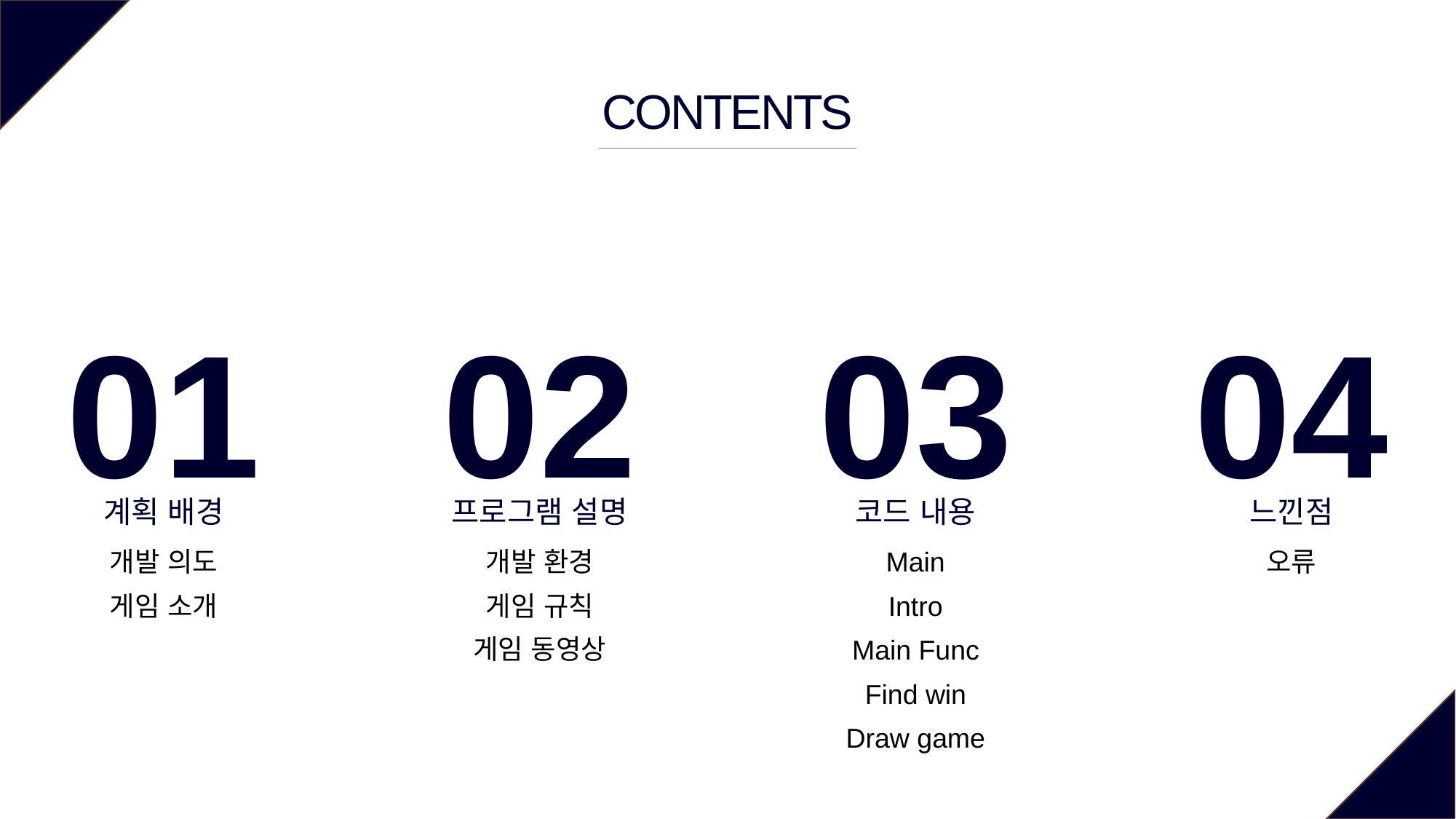

CONTENTS
01
02
03
04
계획 배경
프로그램 설명
코드 내용
느낀점
개발 의도
개발 환경
Main
오류
게임 규칙
Intro
게임 소개
게임 동영상
Main Func
Find win
Draw game